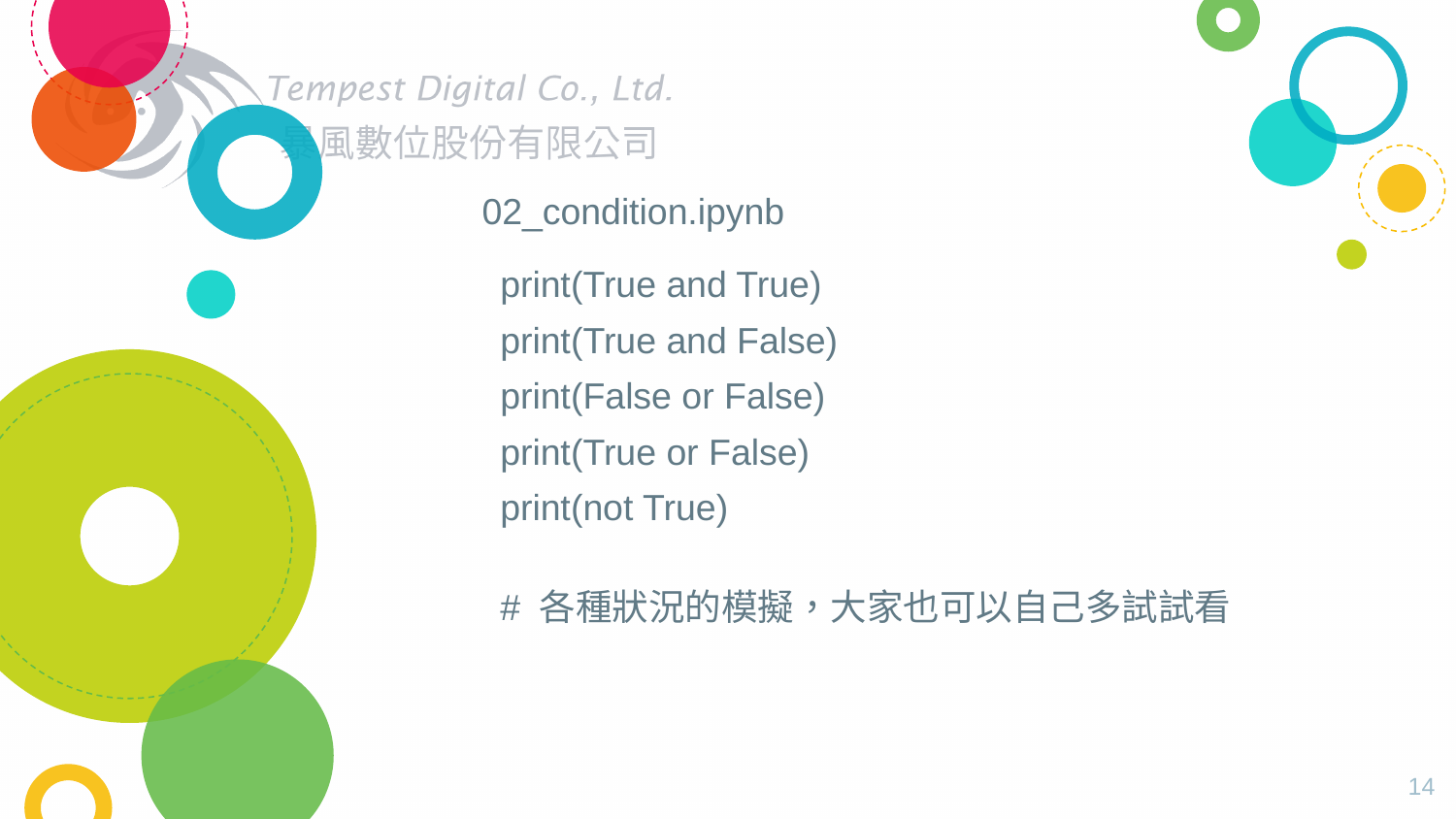

# 02_condition.ipynb
print(True and True)
print(True and False)
print(False or False)
print(True or False)
print(not True)
# 各種狀況的模擬，大家也可以自己多試試看
14